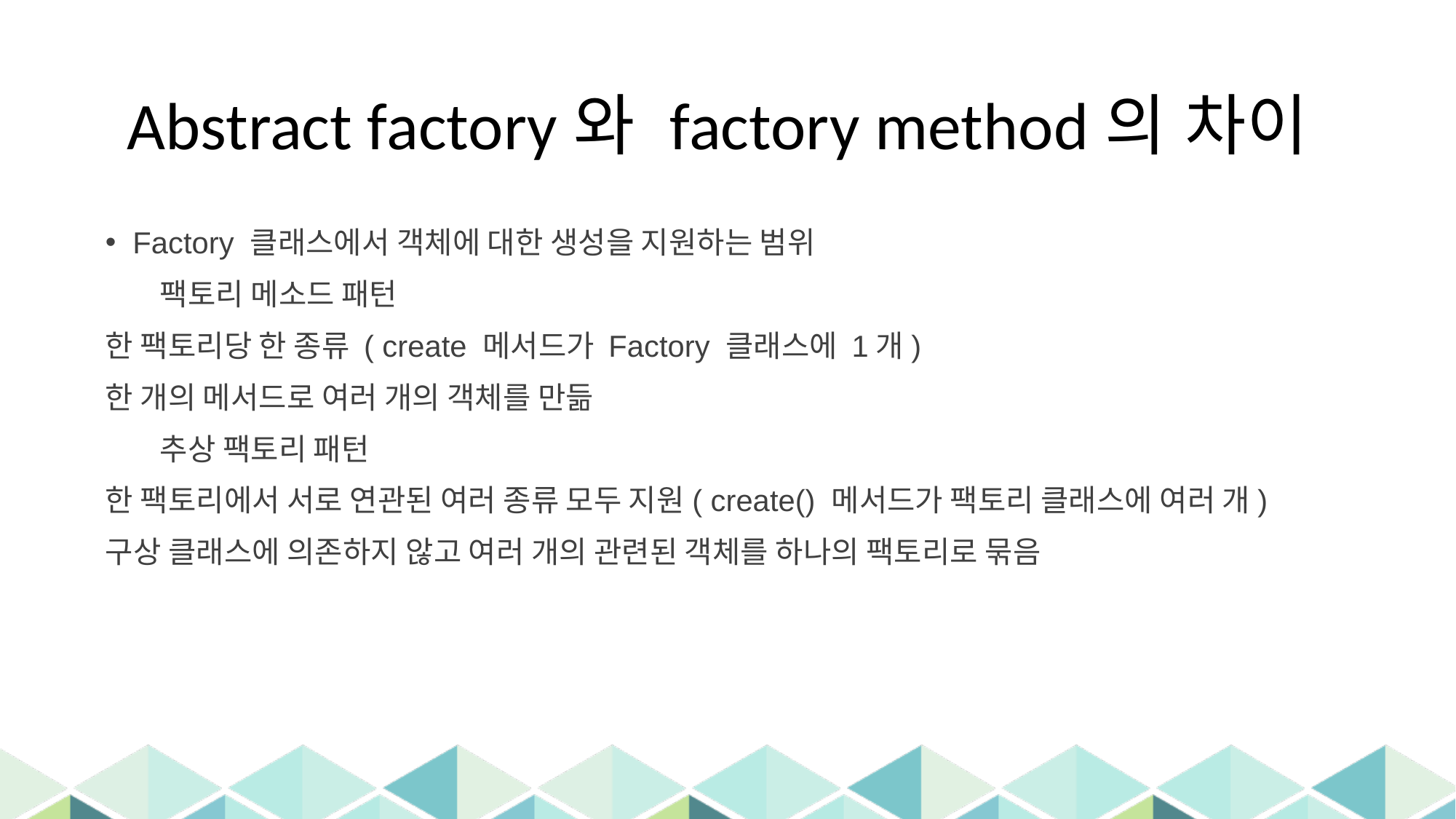

# Abstract factory와 factory method의 차이
Factory 클래스에서 객체에 대한 생성을 지원하는 범위
팩토리 메소드 패턴
한 팩토리당 한 종류 ( create 메서드가 Factory 클래스에 1개)
한 개의 메서드로 여러 개의 객체를 만듦
추상 팩토리 패턴
한 팩토리에서 서로 연관된 여러 종류 모두 지원( create() 메서드가 팩토리 클래스에 여러 개)
구상 클래스에 의존하지 않고 여러 개의 관련된 객체를 하나의 팩토리로 묶음